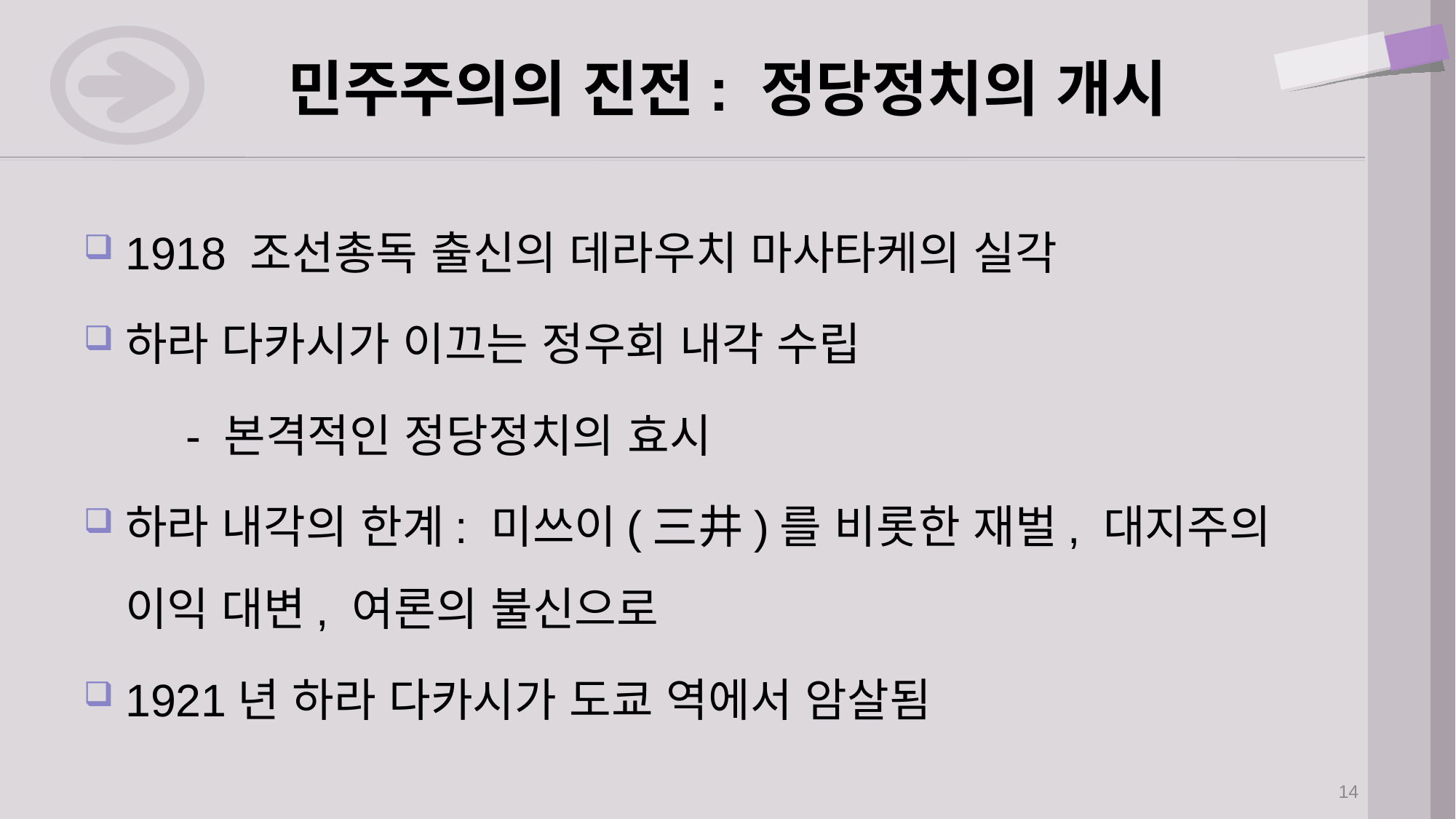

# 민주주의의 진전: 정당정치의 개시
1918 조선총독 출신의 데라우치 마사타케의 실각
하라 다카시가 이끄는 정우회 내각 수립
        - 본격적인 정당정치의 효시
하라 내각의 한계: 미쓰이(三井)를 비롯한 재벌, 대지주의 이익 대변, 여론의 불신으로
1921년 하라 다카시가 도쿄 역에서 암살됨

14